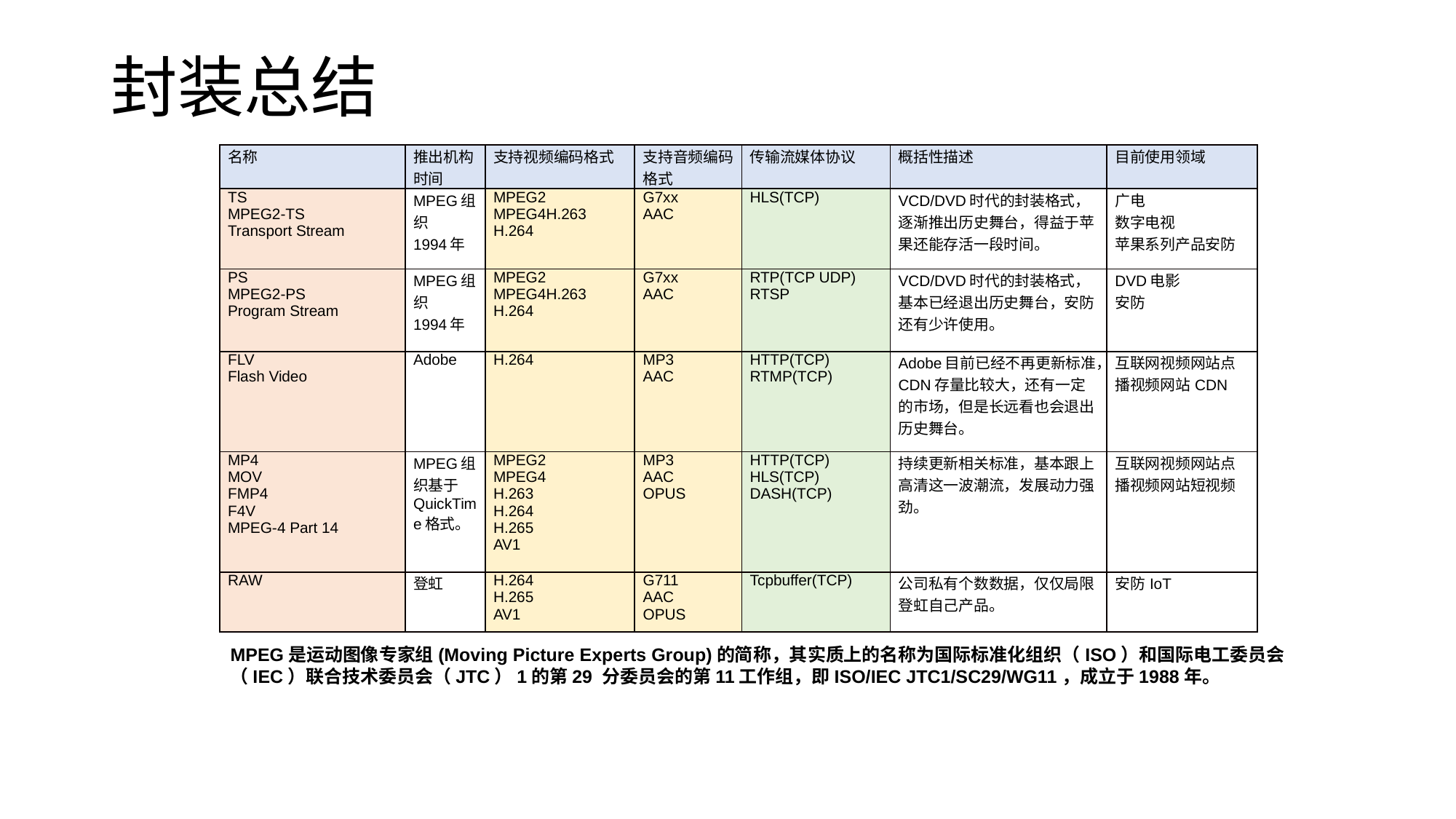

# 封装总结
| 名称 | 推出机构时间 | 支持视频编码格式 | 支持音频编码格式 | 传输流媒体协议 | 概括性描述 | 目前使用领域 |
| --- | --- | --- | --- | --- | --- | --- |
| TS MPEG2-TS Transport Stream | MPEG组织 1994年 | MPEG2 MPEG4H.263 H.264 | G7xx AAC | HLS(TCP) | VCD/DVD时代的封装格式，逐渐推出历史舞台，得益于苹果还能存活一段时间。 | 广电 数字电视 苹果系列产品安防 |
| PS MPEG2-PS Program Stream | MPEG组织 1994年 | MPEG2 MPEG4H.263 H.264 | G7xx AAC | RTP(TCP UDP) RTSP | VCD/DVD时代的封装格式，基本已经退出历史舞台，安防还有少许使用。 | DVD电影 安防 |
| FLV Flash Video | Adobe | H.264 | MP3 AAC | HTTP(TCP) RTMP(TCP) | Adobe目前已经不再更新标准，CDN存量比较大，还有一定的市场，但是长远看也会退出历史舞台。 | 互联网视频网站点播视频网站CDN |
| MP4 MOV FMP4 F4V MPEG-4 Part 14 | MPEG组织基于QuickTime格式。 | MPEG2 MPEG4 H.263 H.264 H.265 AV1 | MP3 AAC OPUS | HTTP(TCP) HLS(TCP) DASH(TCP) | 持续更新相关标准，基本跟上高清这一波潮流，发展动力强劲。 | 互联网视频网站点播视频网站短视频 |
| RAW | 登虹 | H.264 H.265 AV1 | G711 AAC OPUS | Tcpbuffer(TCP) | 公司私有个数数据，仅仅局限登虹自己产品。 | 安防IoT |
MPEG是运动图像专家组(Moving Picture Experts Group)的简称，其实质上的名称为国际标准化组织（ISO）和国际电工委员会（IEC）联合技术委员会（JTC）1的第29 分委员会的第11工作组，即ISO/IEC JTC1/SC29/WG11，成立于1988年。